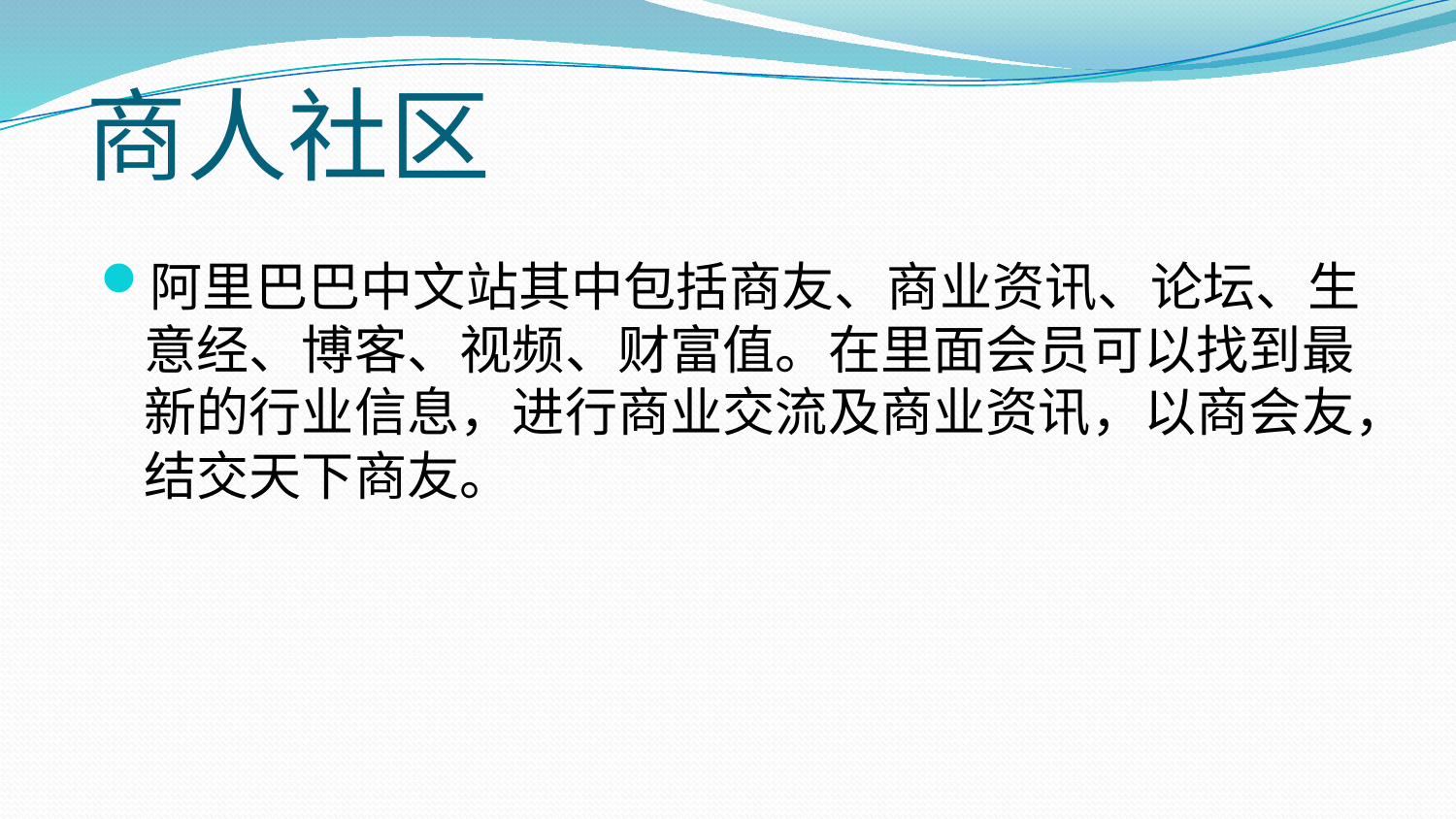

# 商人社区
阿里巴巴中文站其中包括商友、商业资讯、论坛、生意经、博客、视频、财富值。在里面会员可以找到最新的行业信息，进行商业交流及商业资讯，以商会友，结交天下商友。